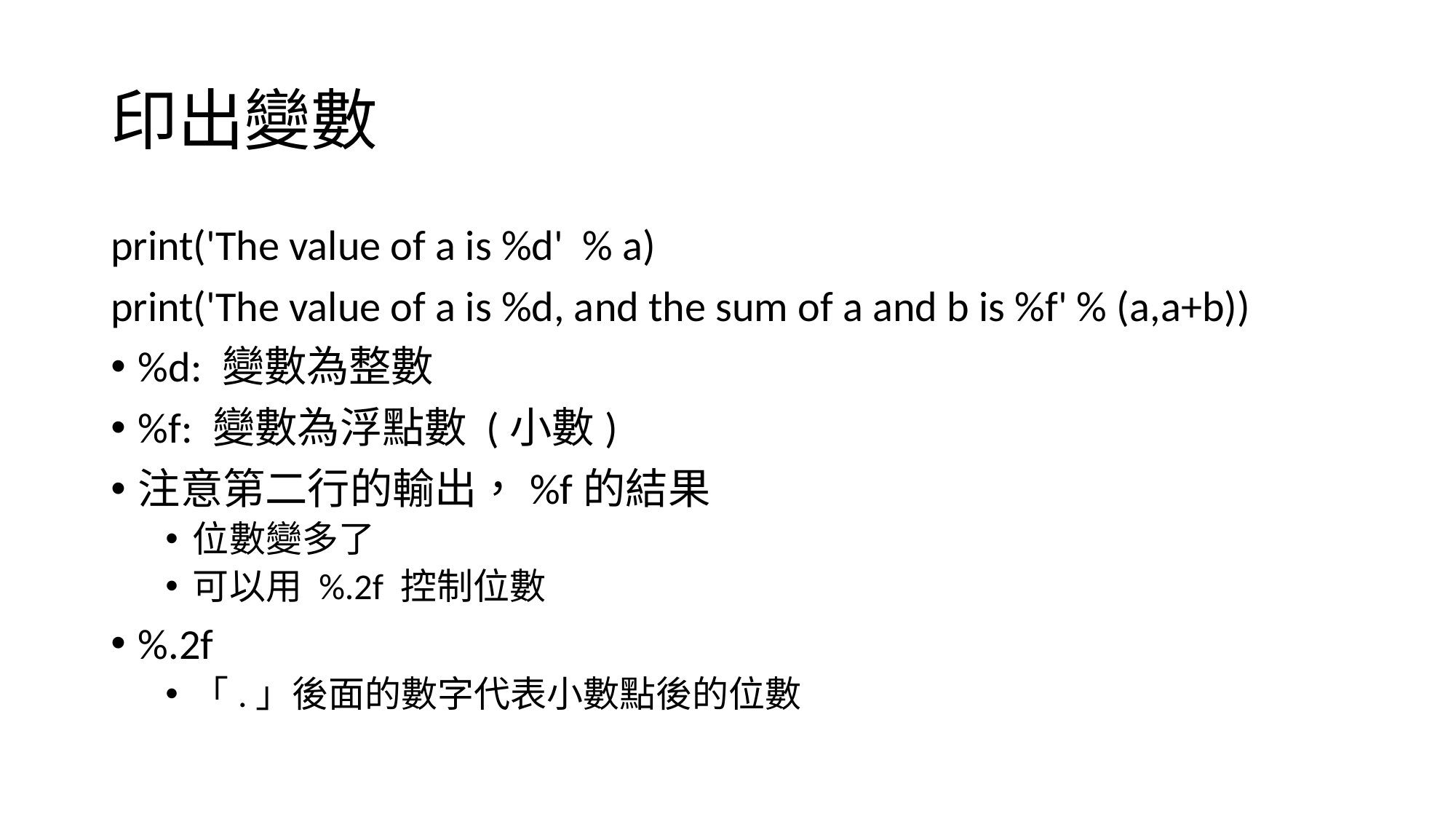

# 印出變數
print('The value of a is %d'  % a)
print('The value of a is %d, and the sum of a and b is %f' % (a,a+b))
%d: 變數為整數
%f: 變數為浮點數 (小數)
注意第二行的輸出，%f的結果
位數變多了
可以用 %.2f 控制位數
%.2f
「.」後面的數字代表小數點後的位數